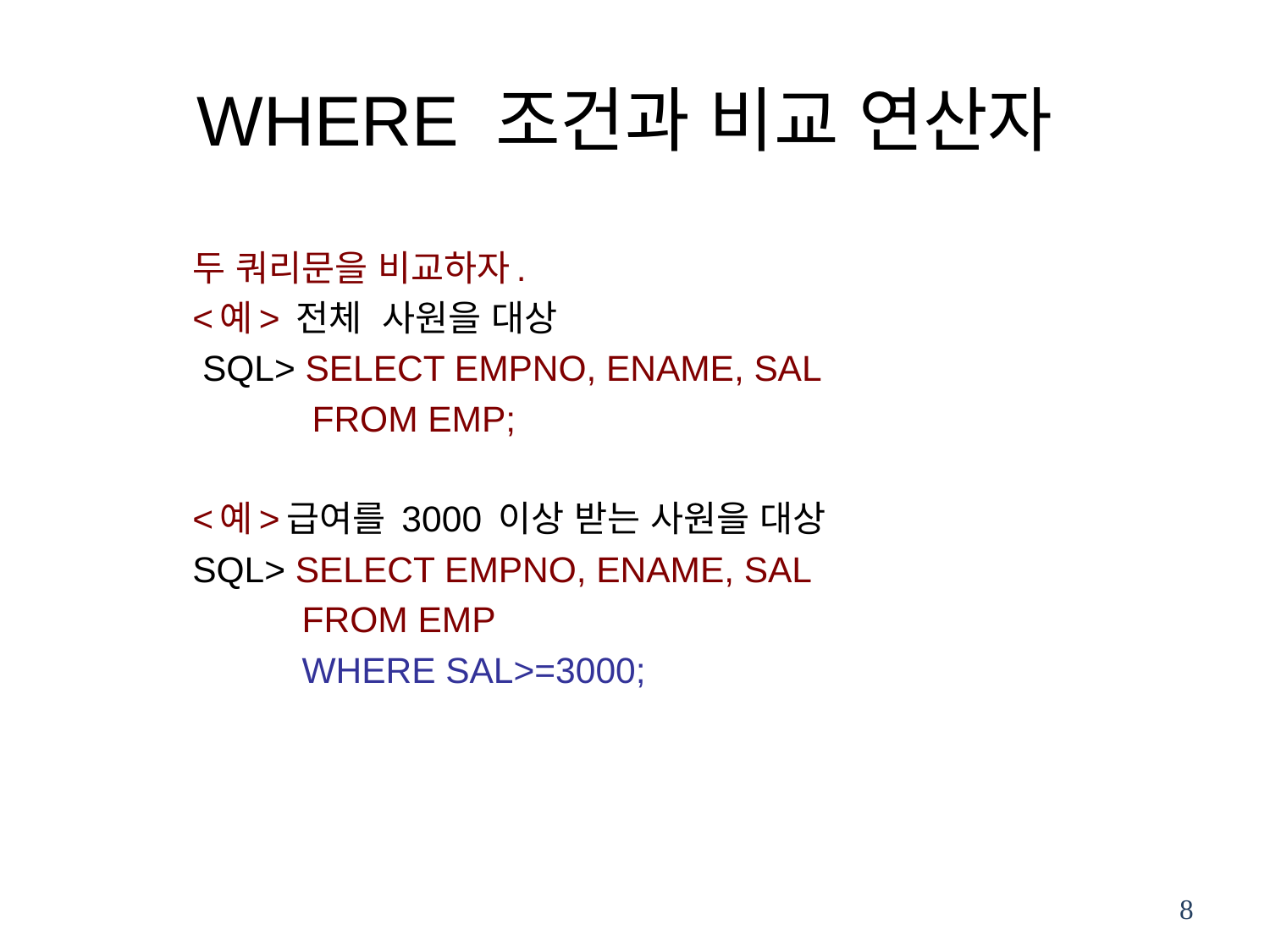

# WHERE 조건과 비교 연산자
두 쿼리문을 비교하자.
<예> 전체  사원을 대상
 SQL> SELECT EMPNO, ENAME, SAL
            FROM EMP;

<예>급여를 3000 이상 받는 사원을 대상
SQL> SELECT EMPNO, ENAME, SAL
           FROM EMP
           WHERE SAL>=3000;

8